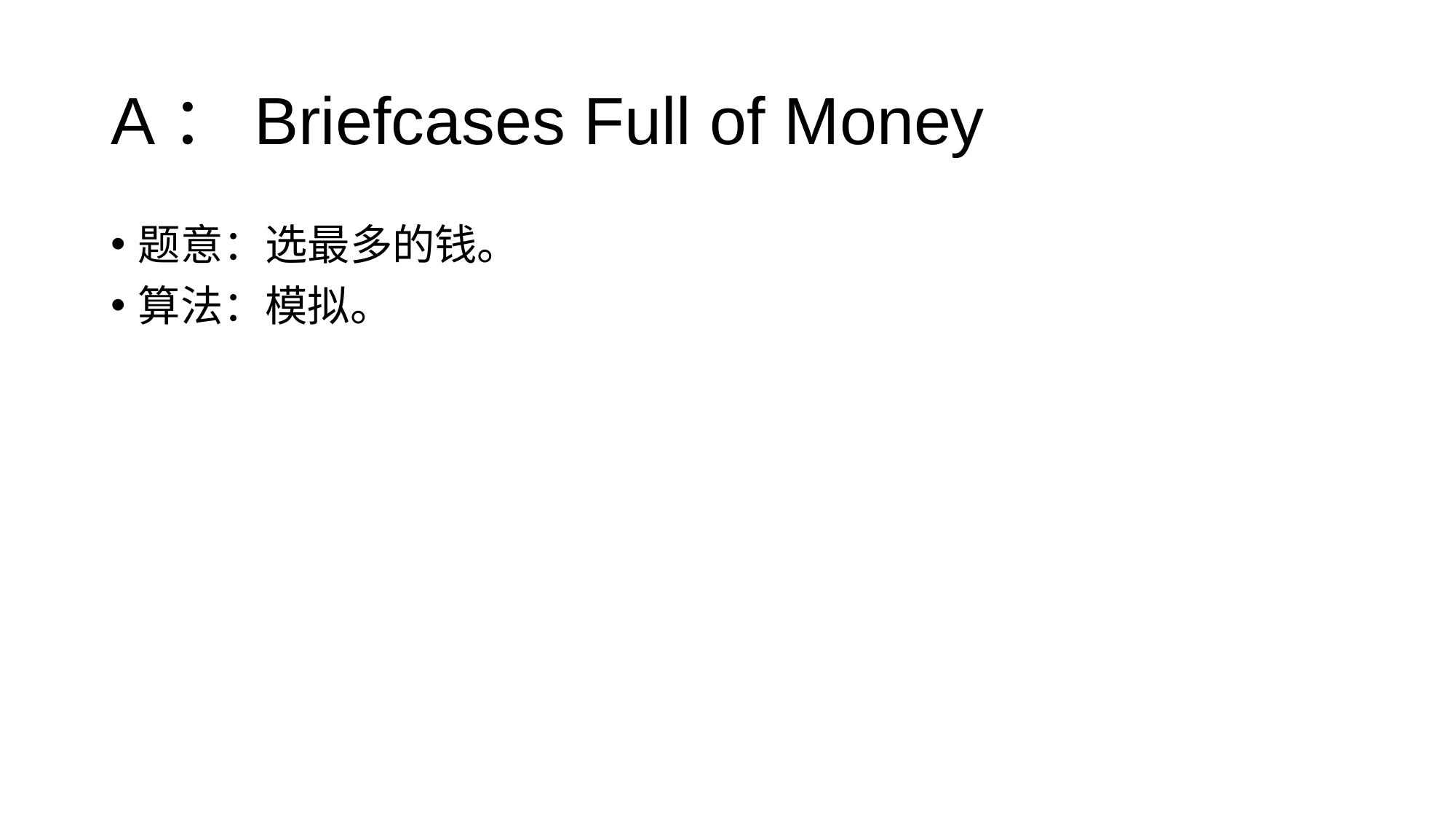

# A：Briefcases Full of Money
题意：选最多的钱。
算法：模拟。